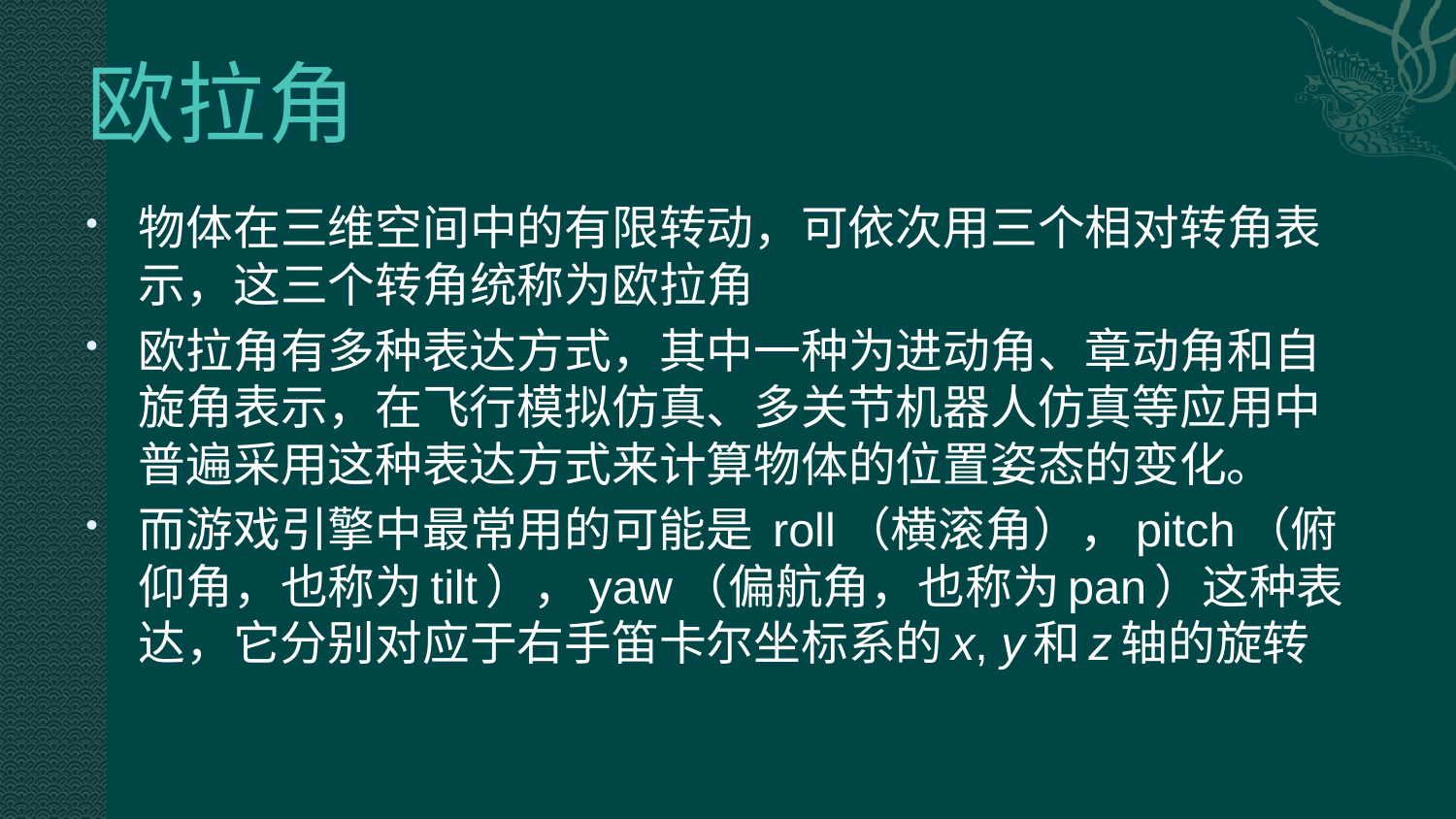

# 欧拉角
物体在三维空间中的有限转动，可依次用三个相对转角表示，这三个转角统称为欧拉角
欧拉角有多种表达方式，其中一种为进动角、章动角和自旋角表示，在飞行模拟仿真、多关节机器人仿真等应用中普遍采用这种表达方式来计算物体的位置姿态的变化。
而游戏引擎中最常用的可能是 roll（横滚角），pitch（俯仰角，也称为tilt），yaw（偏航角，也称为pan）这种表达，它分别对应于右手笛卡尔坐标系的x, y和z轴的旋转